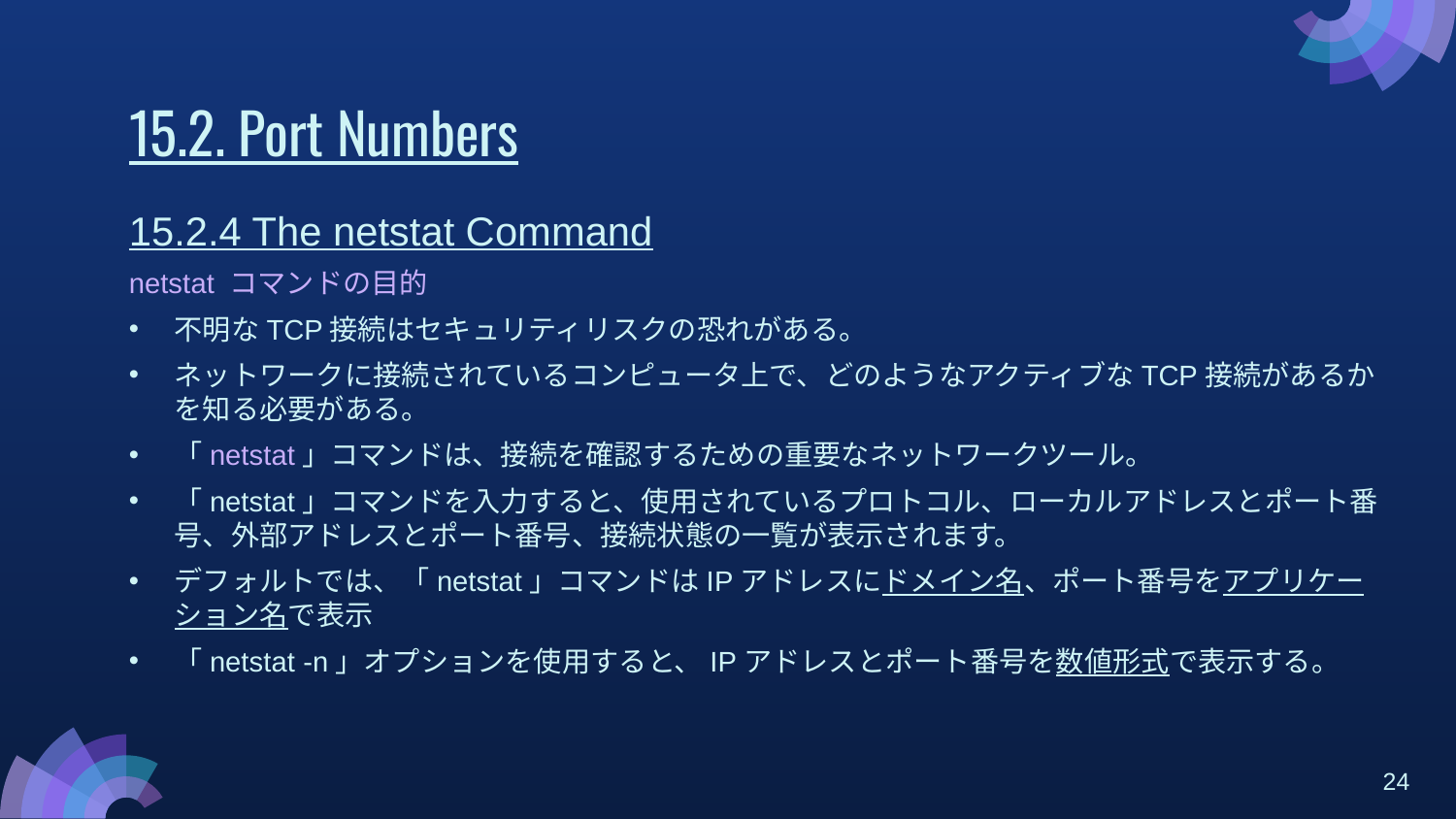

# 15.2. Port Numbers
15.2.4 The netstat Command
netstat コマンドの目的
不明なTCP接続はセキュリティリスクの恐れがある。
ネットワークに接続されているコンピュータ上で、どのようなアクティブなTCP接続があるかを知る必要がある。
「netstat」コマンドは、接続を確認するための重要なネットワークツール。
「netstat」コマンドを入力すると、使用されているプロトコル、ローカルアドレスとポート番号、外部アドレスとポート番号、接続状態の一覧が表示されます。
デフォルトでは、「netstat」コマンドはIPアドレスにドメイン名、ポート番号をアプリケーション名で表示
「netstat -n」オプションを使用すると、IPアドレスとポート番号を数値形式で表示する。

24